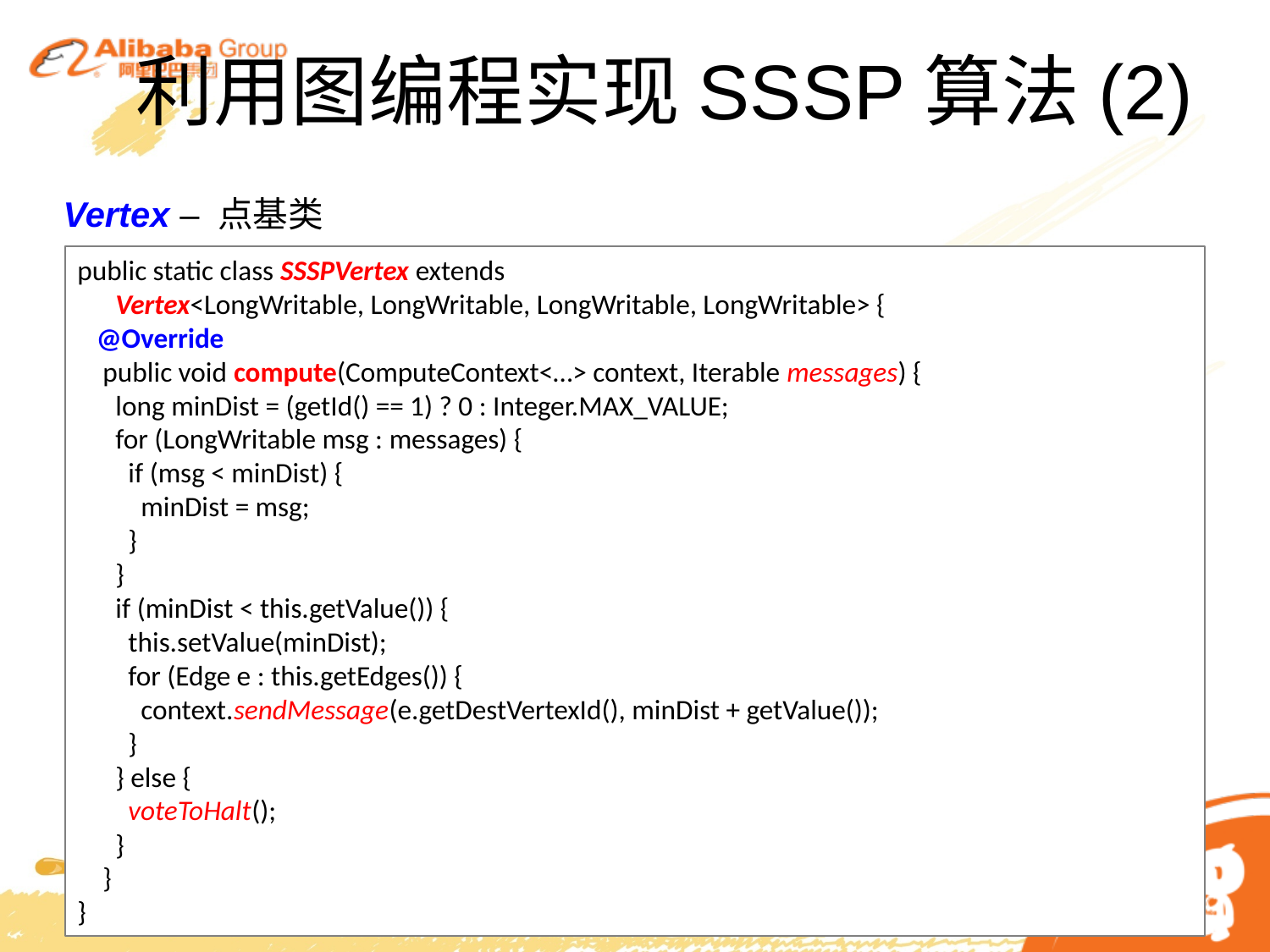

# 利用图编程实现SSSP算法(2)
Vertex – 点基类
public static class SSSPVertex extends
      Vertex<LongWritable, LongWritable, LongWritable, LongWritable> {
   @Override
    public void compute(ComputeContext<…> context, Iterable messages) {
      long minDist = (getId() == 1) ? 0 : Integer.MAX_VALUE;
      for (LongWritable msg : messages) {
        if (msg < minDist) {
          minDist = msg;
        }
      }
      if (minDist < this.getValue()) {
        this.setValue(minDist);
        for (Edge e : this.getEdges()) {
          context.sendMessage(e.getDestVertexId(), minDist + getValue());
        }
      } else {
        voteToHalt();
      }
    }
}